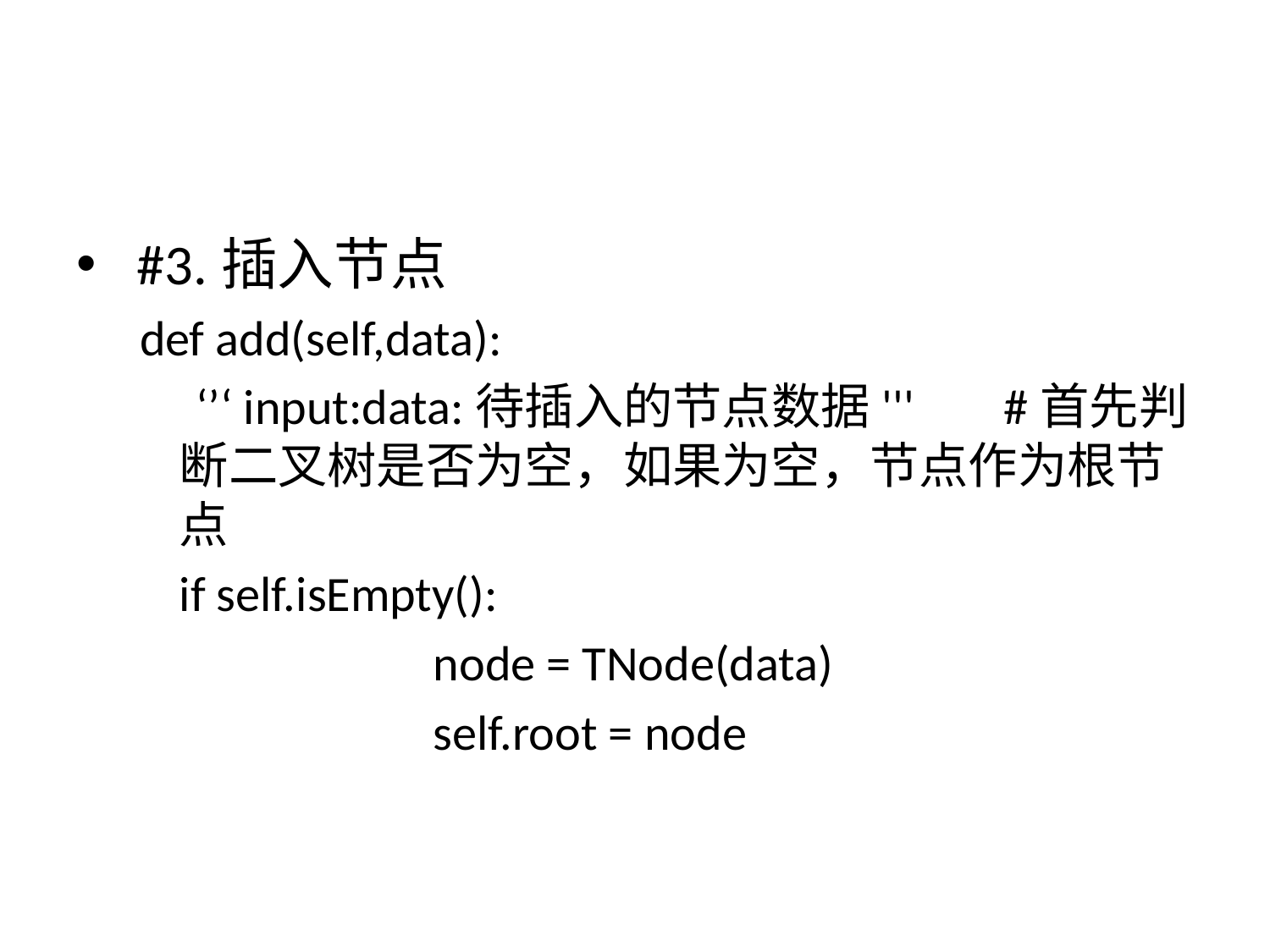

#
 #3.插入节点
def add(self,data):
     ‘’‘ input:data:待插入的节点数据'''        #首先判断二叉树是否为空，如果为空，节点作为根节点
	if self.isEmpty():
			node = TNode(data)
			self.root = node